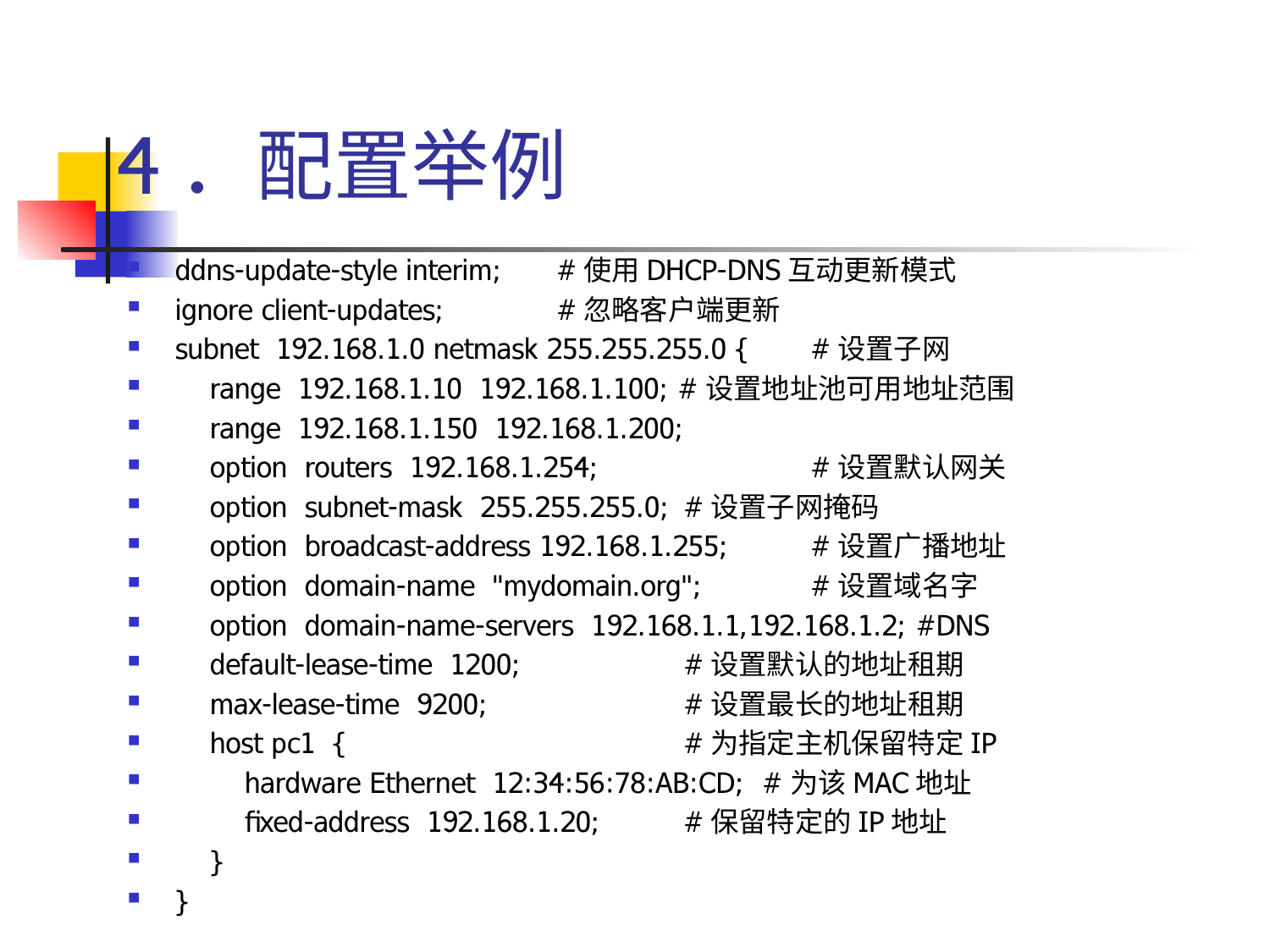

# 4．配置举例
ddns-update-style interim; 	#使用DHCP-DNS互动更新模式
ignore client-updates; 	#忽略客户端更新
subnet  192.168.1.0 netmask 255.255.255.0 { 	#设置子网
    range  192.168.1.10  192.168.1.100; #设置地址池可用地址范围
    range  192.168.1.150  192.168.1.200;
    option  routers  192.168.1.254; 		#设置默认网关
    option  subnet-mask  255.255.255.0; 	#设置子网掩码
    option  broadcast-address 192.168.1.255; 	#设置广播地址
    option  domain-name  "mydomain.org"; 	#设置域名字
    option  domain-name-servers  192.168.1.1,192.168.1.2; #DNS
    default-lease-time  1200; 		#设置默认的地址租期
    max-lease-time  9200; 		#设置最长的地址租期
    host pc1  { 			#为指定主机保留特定IP
        hardware Ethernet  12:34:56:78:AB:CD;  #为该MAC地址
        fixed-address  192.168.1.20; 	#保留特定的IP地址
    }
}